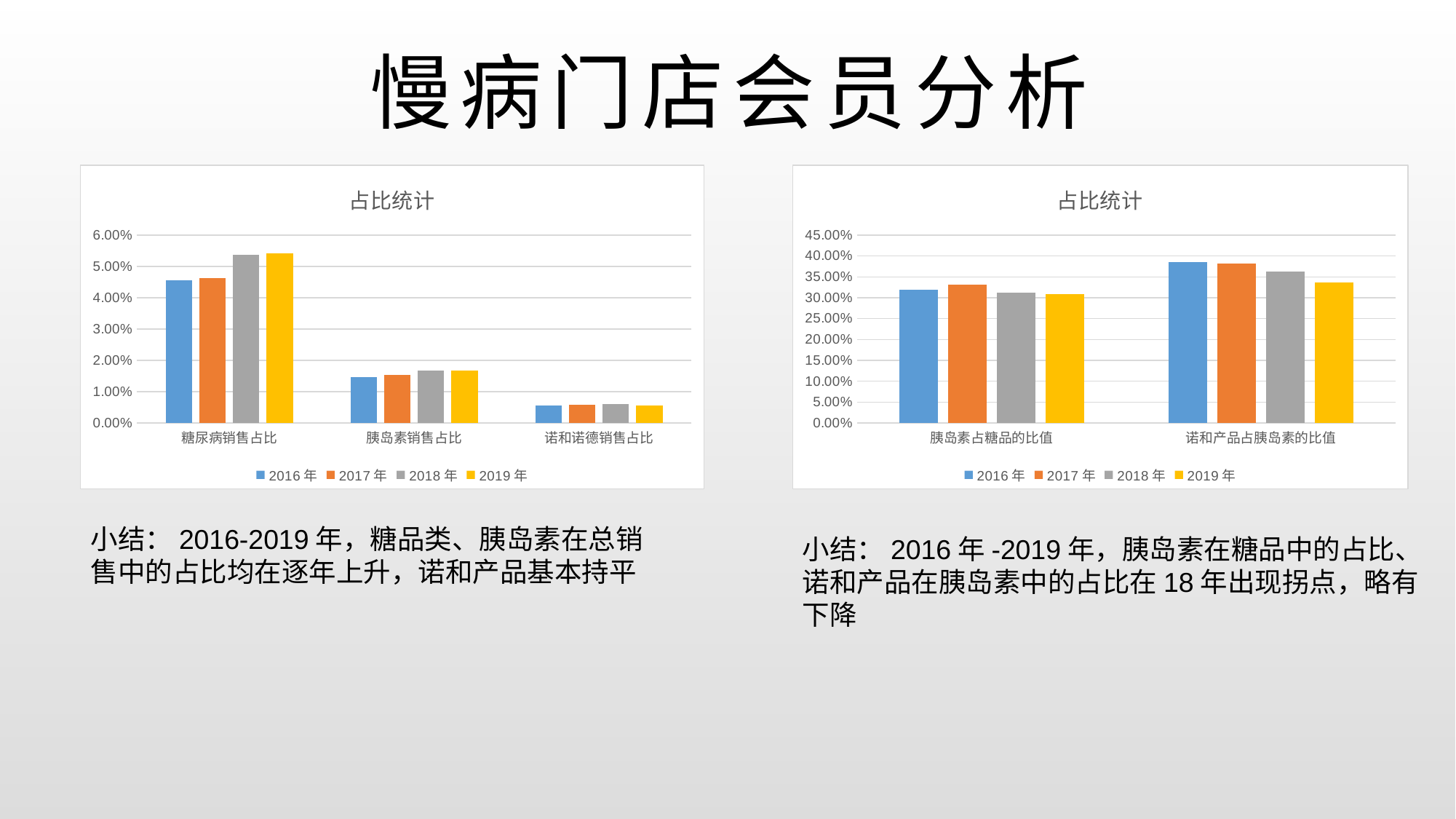

# 慢病门店会员分析

### Chart: 占比统计

| Category | 2016年 | 2017年 | 2018年 | 2019年 |
|---|---|---|---|---|
| 糖尿病销售占比 | 0.0454845428268843 | 0.0463988977494843 | 0.0537273521085857 | 0.0543133695358994 |
| 胰岛素销售占比 | 0.0145563746100225 | 0.0153691075211798 | 0.0167523179313617 | 0.0167740731727384 |
| 诺和诺德销售占比 | 0.00562065839133143 | 0.00588072541107785 | 0.00607841068499151 | 0.00565284846165464 |

### Chart: 占比统计

| Category | 2016年 | 2017年 | 2018年 | 2019年 |
|---|---|---|---|---|
| 胰岛素占糖品的比值 | 0.32002904075401 | 0.331238634248604 | 0.311802411135104 | 0.308838750312689 |
| 诺和产品占胰岛素的比值 | 0.386130375310721 | 0.382632849888894 | 0.362839978914931 | 0.336999153601033 |
小结：2016-2019年，糖品类、胰岛素在总销售中的占比均在逐年上升，诺和产品基本持平
小结：2016年-2019年，胰岛素在糖品中的占比、诺和产品在胰岛素中的占比在18年出现拐点，略有下降